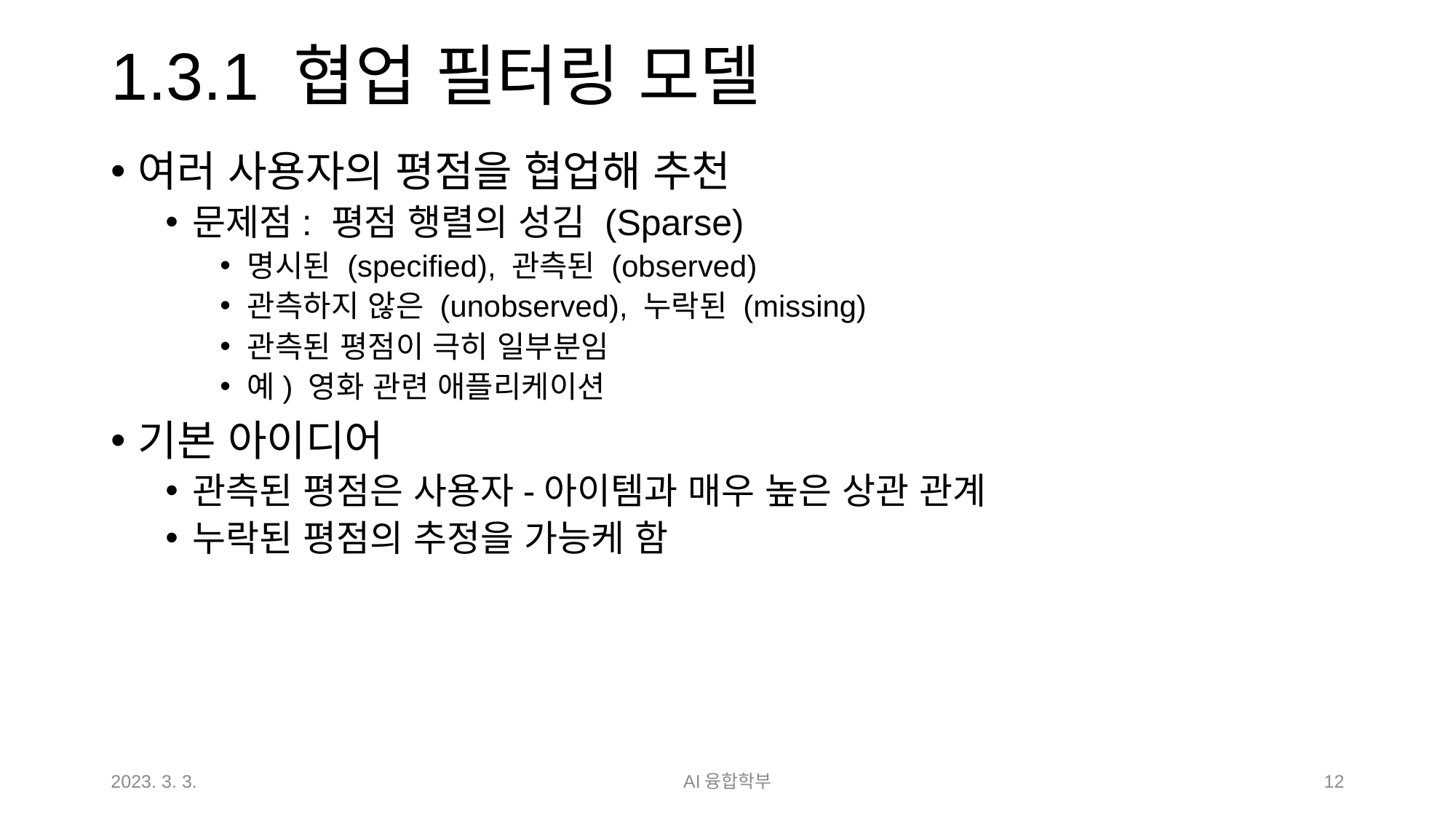

# 1.3.1 협업 필터링 모델
여러 사용자의 평점을 협업해 추천
문제점: 평점 행렬의 성김 (Sparse)
명시된 (specified), 관측된 (observed)
관측하지 않은 (unobserved), 누락된 (missing)
관측된 평점이 극히 일부분임
예) 영화 관련 애플리케이션
기본 아이디어
관측된 평점은 사용자-아이템과 매우 높은 상관 관계
누락된 평점의 추정을 가능케 함

2023. 3. 3.
AI융합학부
12